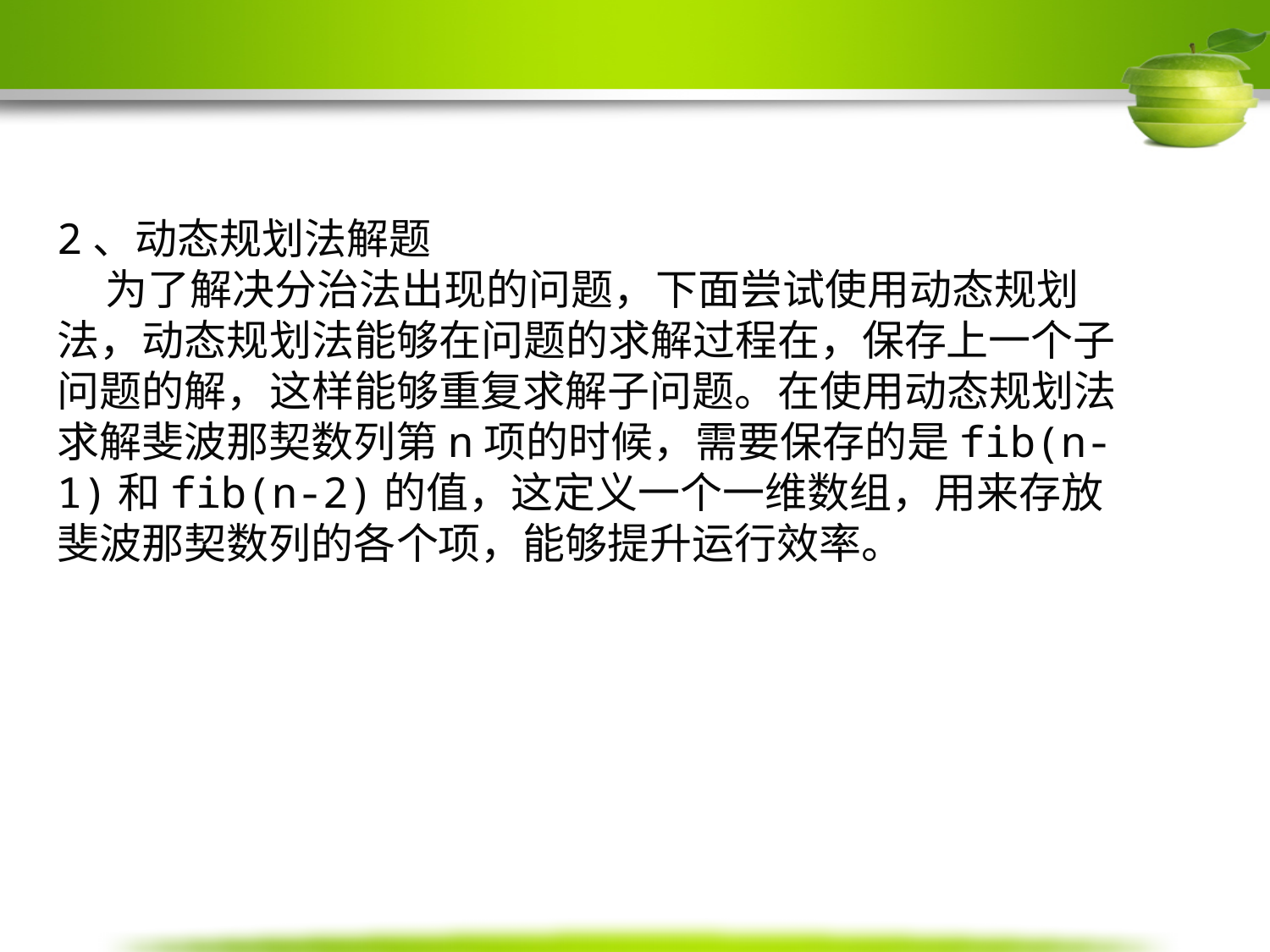

2、动态规划法解题
    为了解决分治法出现的问题，下面尝试使用动态规划法，动态规划法能够在问题的求解过程在，保存上一个子问题的解，这样能够重复求解子问题。在使用动态规划法求解斐波那契数列第n项的时候，需要保存的是fib(n-1)和fib(n-2)的值，这定义一个一维数组，用来存放斐波那契数列的各个项，能够提升运行效率。